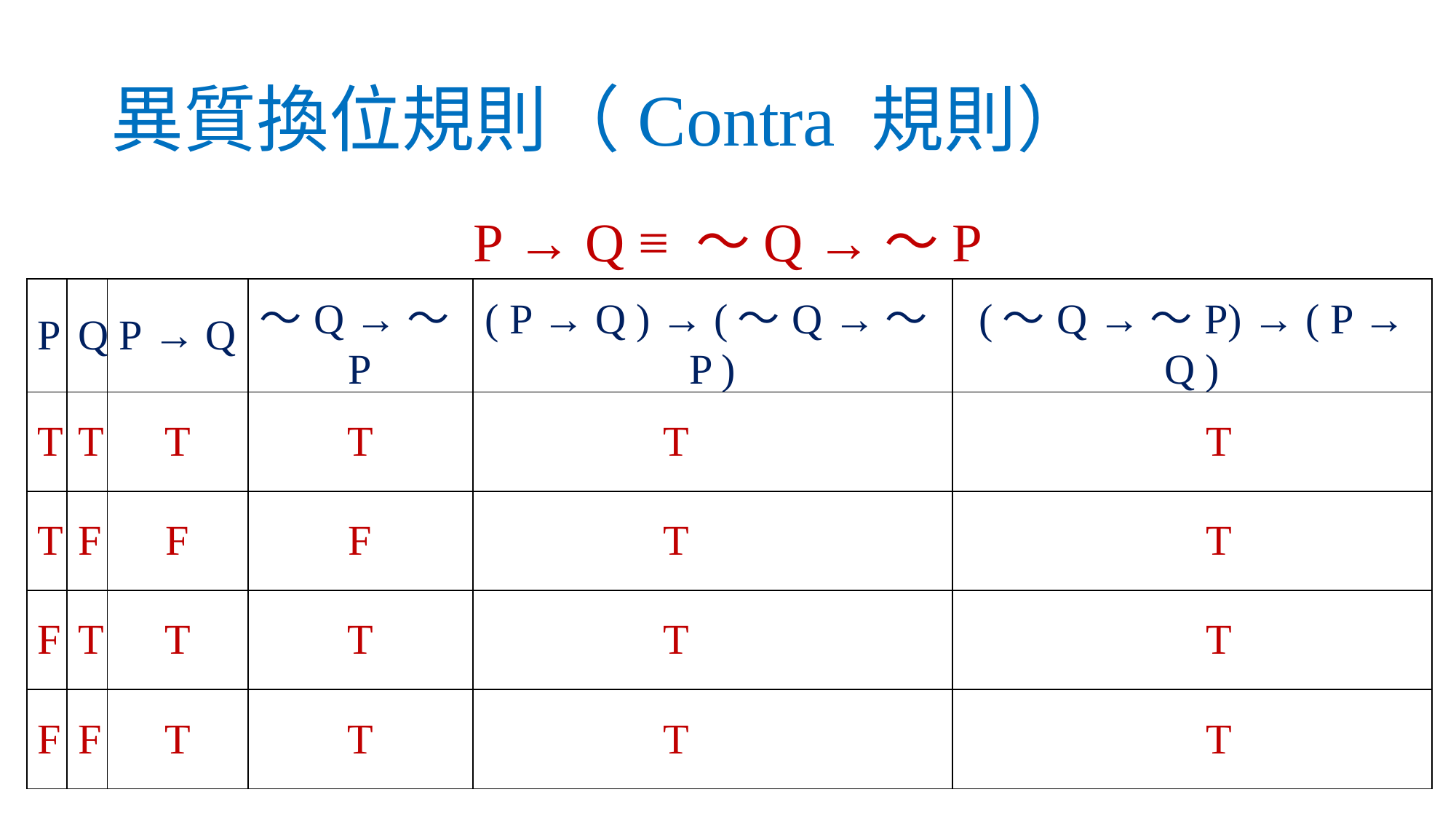

# 異質換位規則（Contra 規則）
P → Q ≡ ～Q →～P
| P | Q | P → Q | ～Q →～P | ( P → Q ) → (～Q →～P ) | (～Q →～P) → ( P → Q ) |
| --- | --- | --- | --- | --- | --- |
| T | T | T | T | T | T |
| T | F | F | F | T | T |
| F | T | T | T | T | T |
| F | F | T | T | T | T |